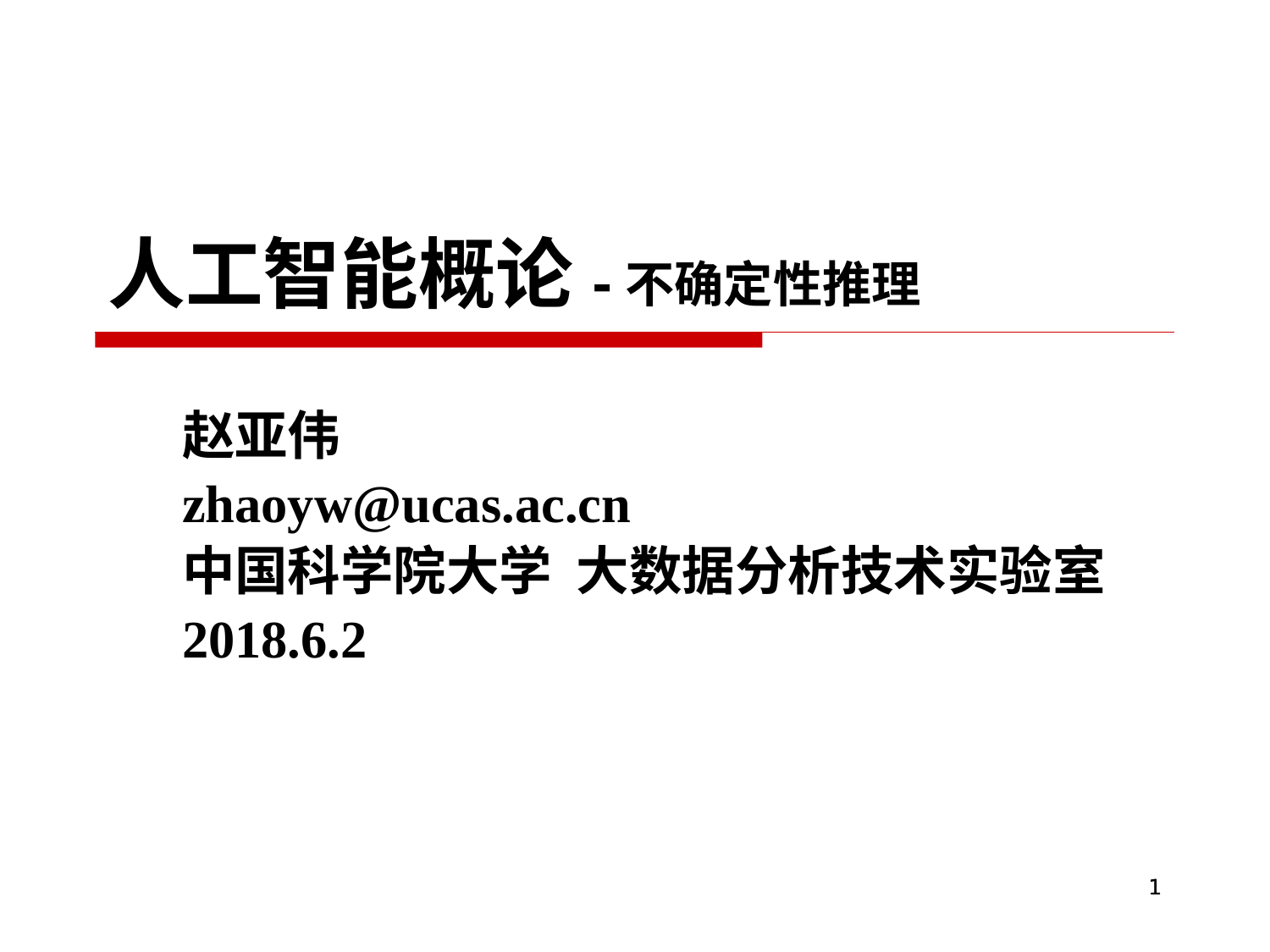

人工智能概论-不确定性推理
赵亚伟
zhaoyw@ucas.ac.cn
中国科学院大学  大数据分析技术实验室
2018.6.2
1
1